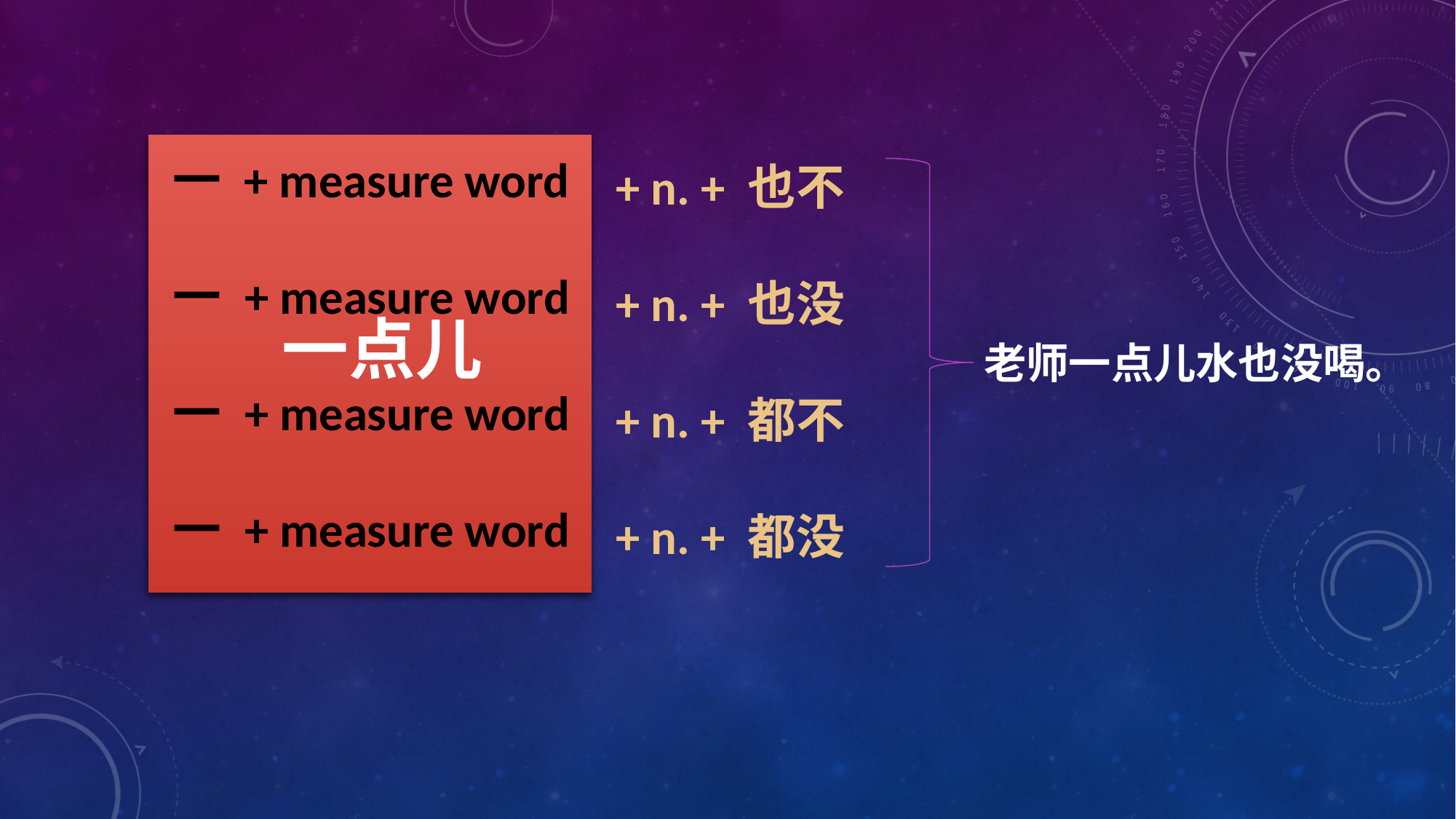

一 + measure word

一 + measure word

一 + measure word

一 + measure word
+ n. + 也不

+ n. + 也没

+ n. + 都不

+ n. + 都没

老师一点儿水也没喝。
一点儿